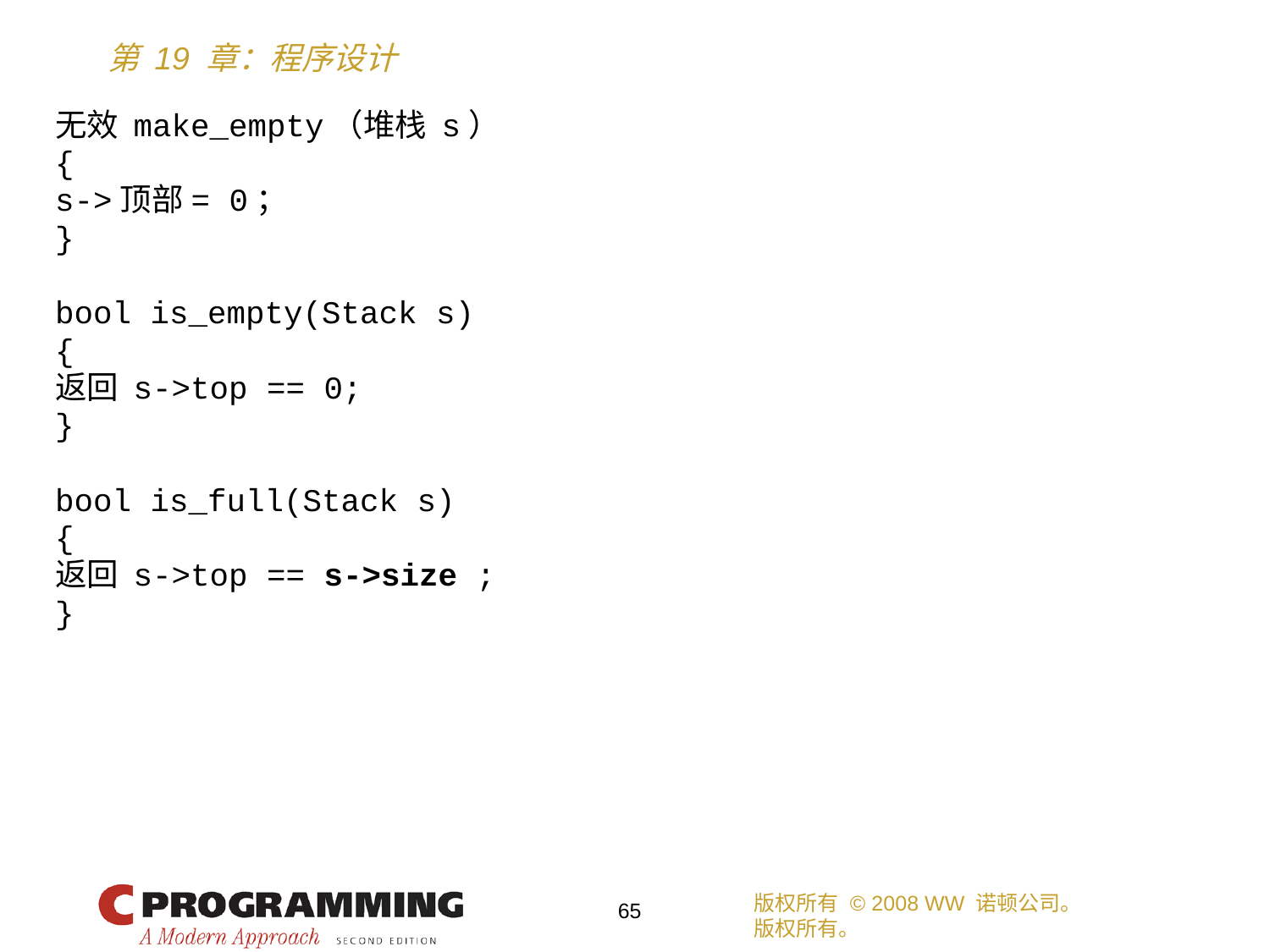

无效 make_empty（堆栈 s）
{
s->顶部= 0；
}

bool is_empty(Stack s)
{
返回 s->top == 0;
}

bool is_full(Stack s)
{
返回 s->top == s->size ;
}
版权所有 © 2008 WW 诺顿公司。
版权所有。
65